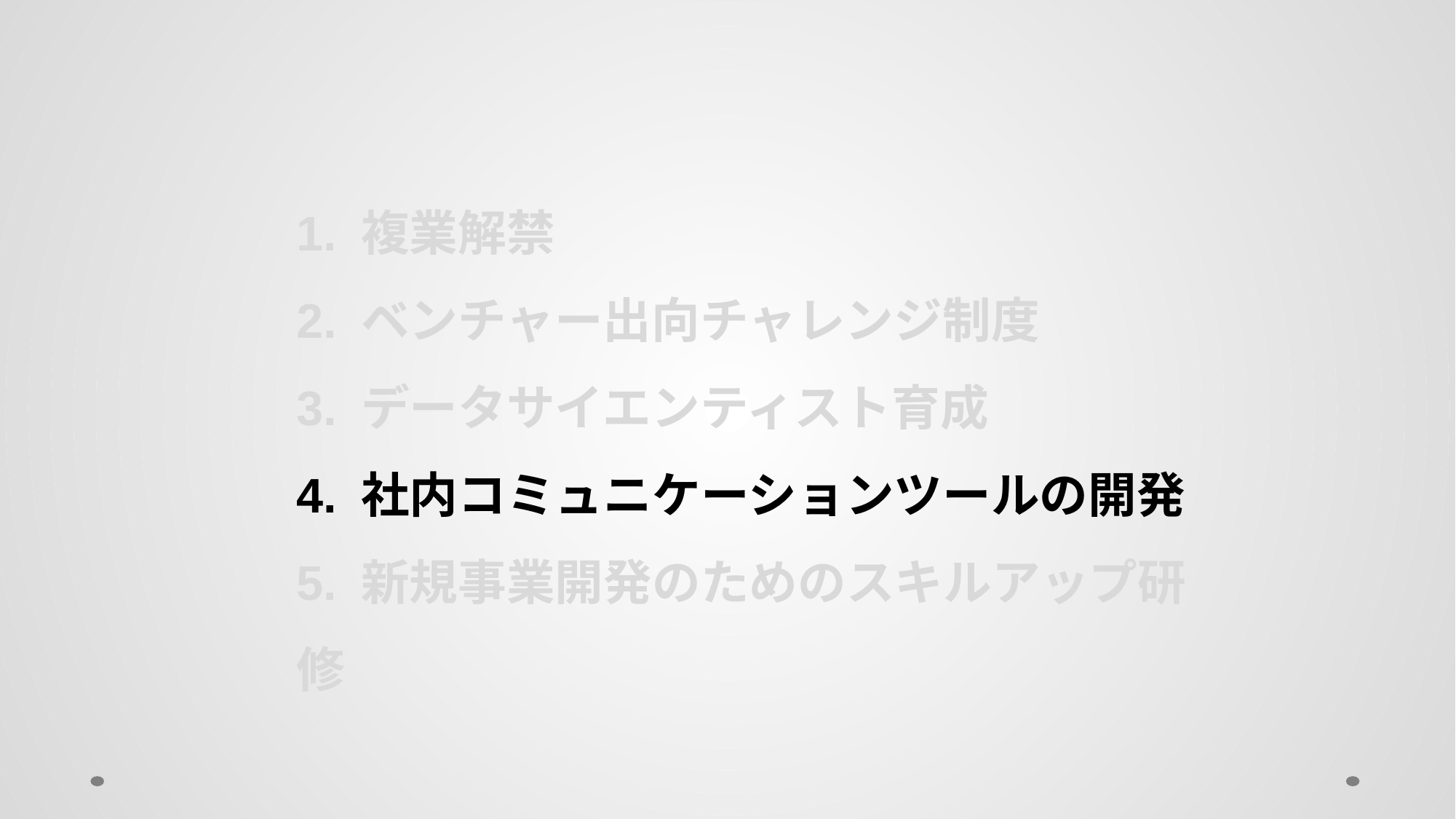

# 1. 複業解禁 2. ベンチャー出向チャレンジ制度 3. データサイエンティスト育成 4. 社内コミュニケーションツールの開発 5. 新規事業開発のためのスキルアップ研修